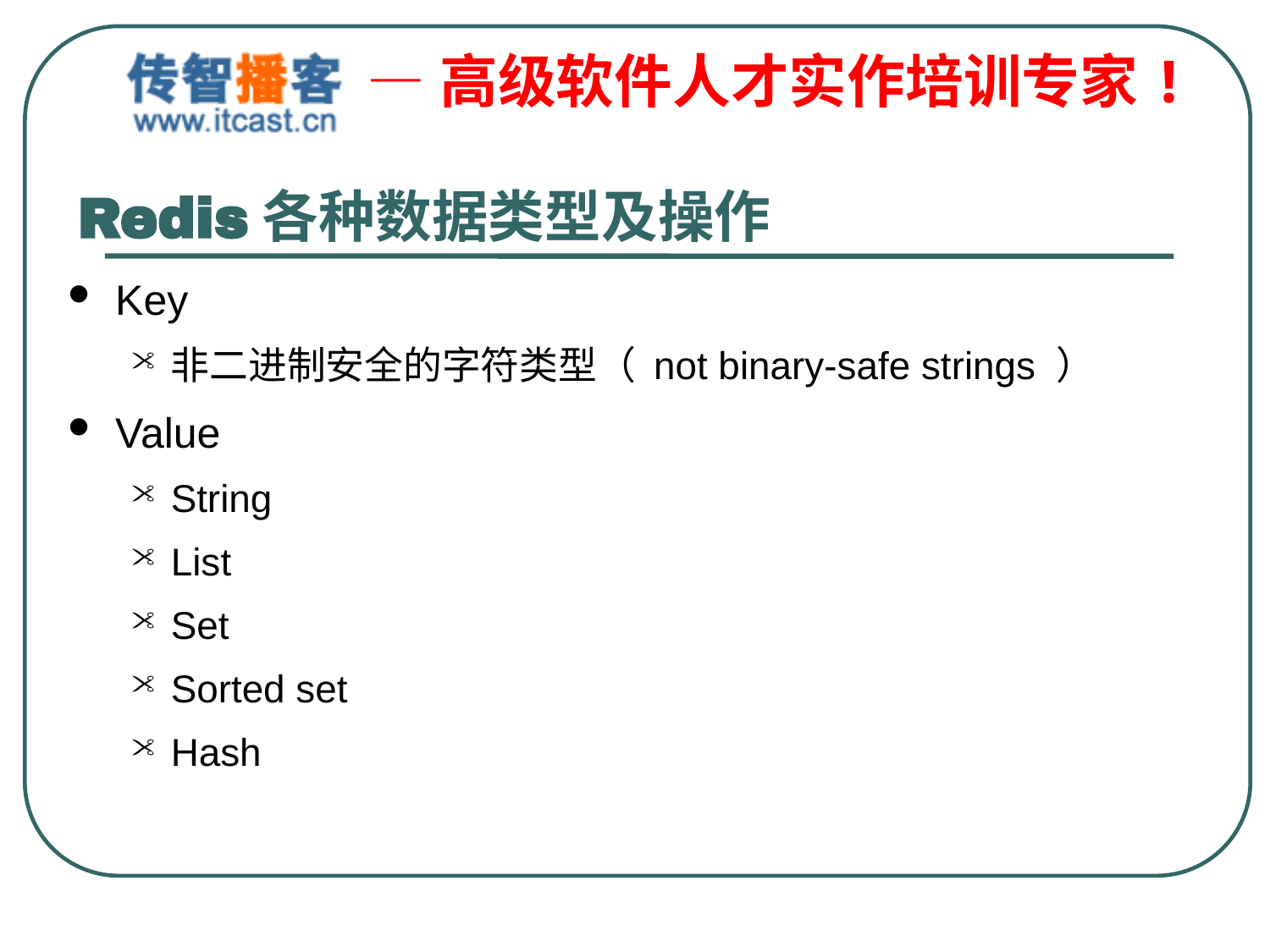

# Redis各种数据类型及操作
Key
非二进制安全的字符类型（ not binary-safe strings ）
Value
String
List
Set
Sorted set
Hash